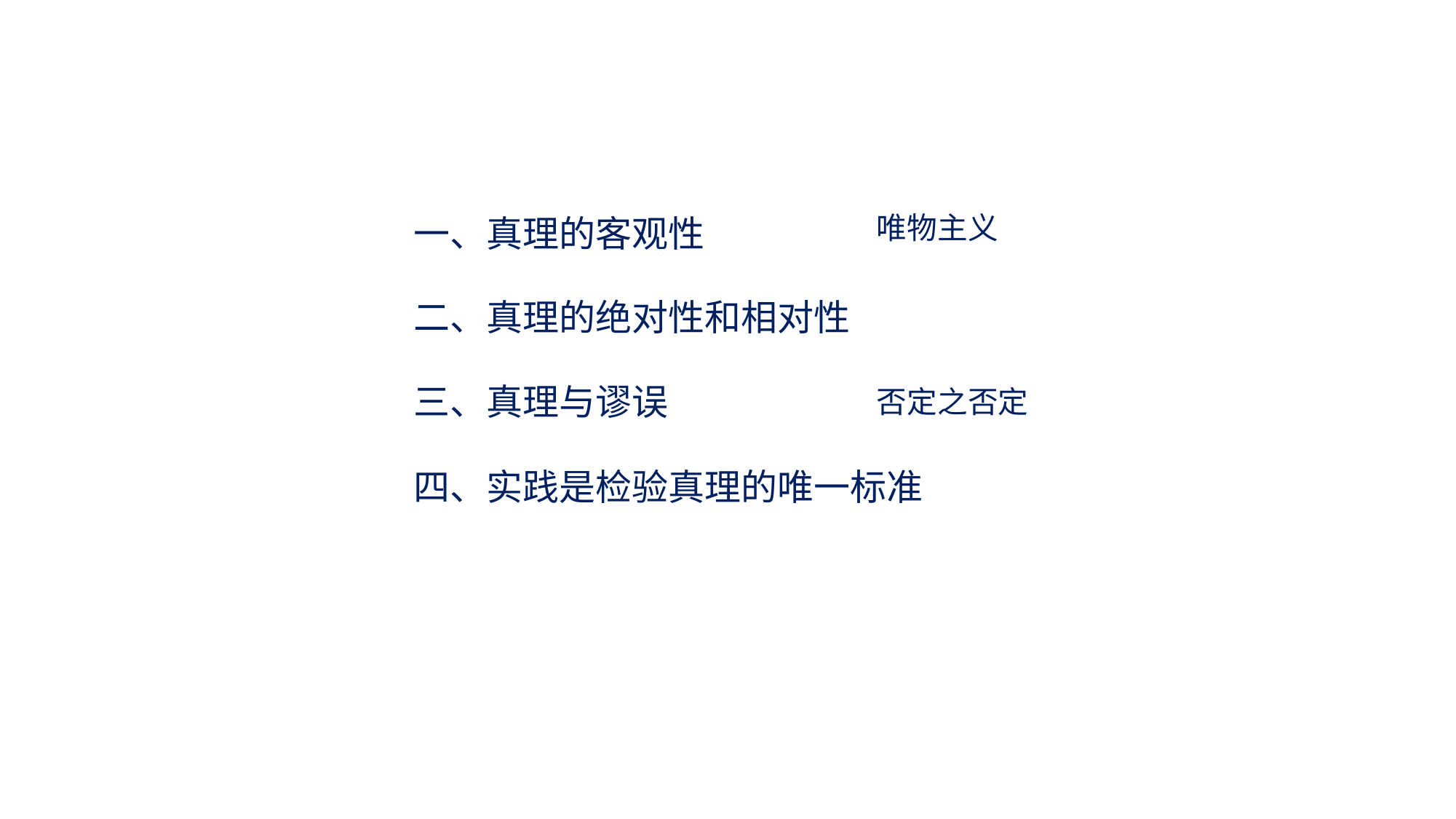

唯物主义
一、真理的客观性
二、真理的绝对性和相对性
三、真理与谬误
否定之否定
四、实践是检验真理的唯一标准